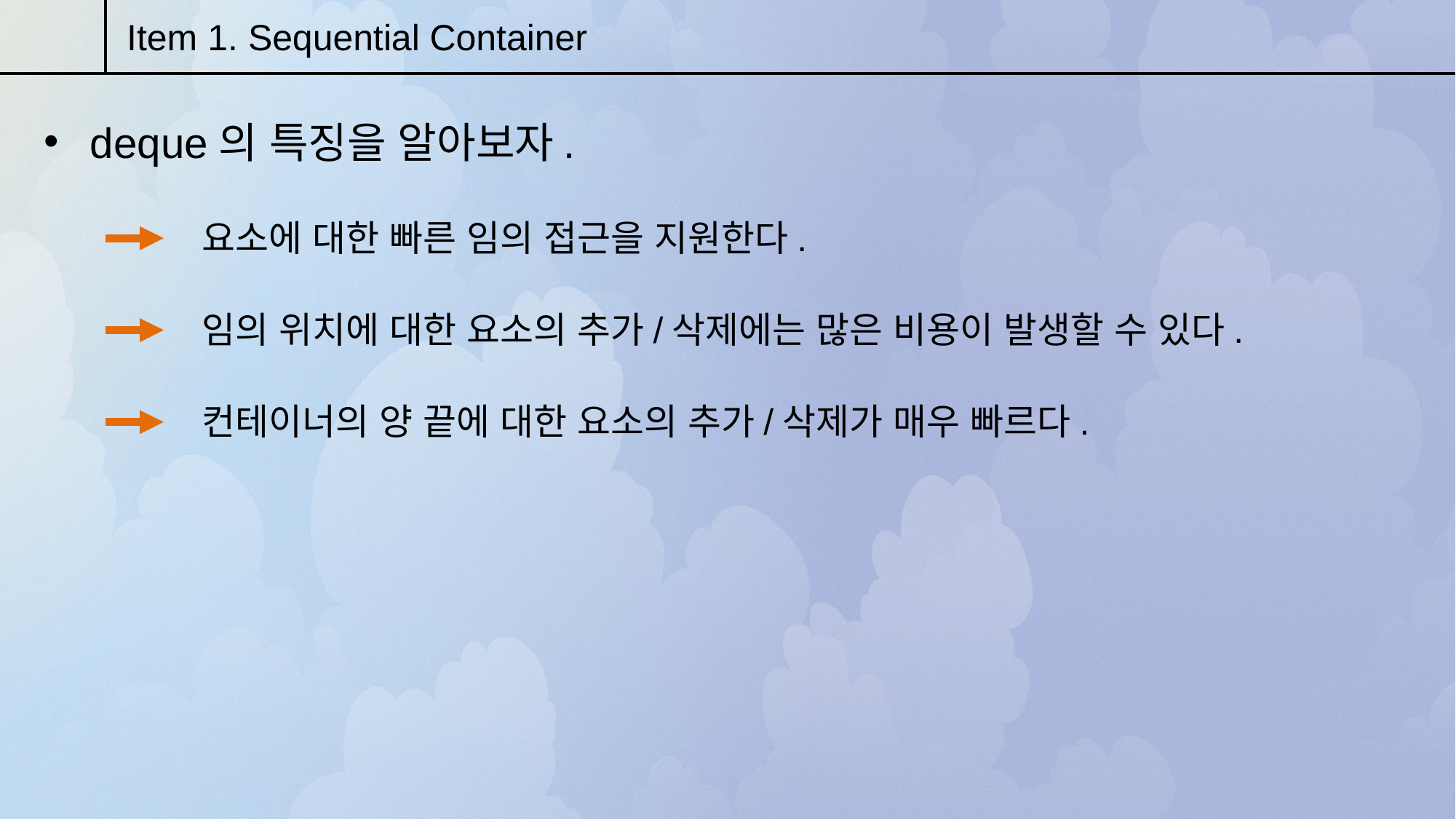

Item 1. Sequential Container
 deque의 특징을 알아보자.
요소에 대한 빠른 임의 접근을 지원한다.
임의 위치에 대한 요소의 추가/삭제에는 많은 비용이 발생할 수 있다.
컨테이너의 양 끝에 대한 요소의 추가/삭제가 매우 빠르다.